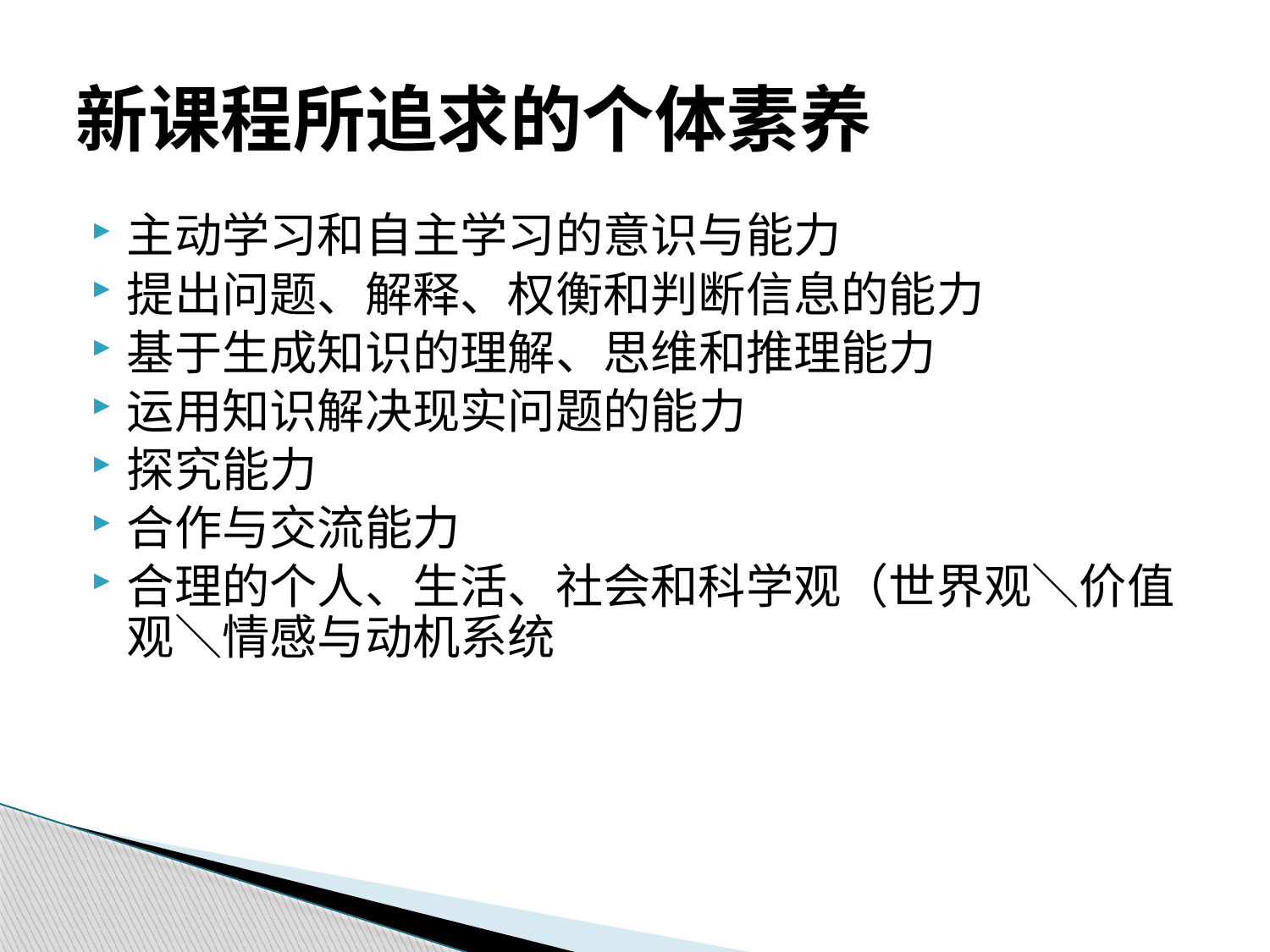

# 新课程所追求的个体素养
主动学习和自主学习的意识与能力
提出问题、解释、权衡和判断信息的能力
基于生成知识的理解、思维和推理能力
运用知识解决现实问题的能力
探究能力
合作与交流能力
合理的个人、生活、社会和科学观（世界观＼价值观＼情感与动机系统